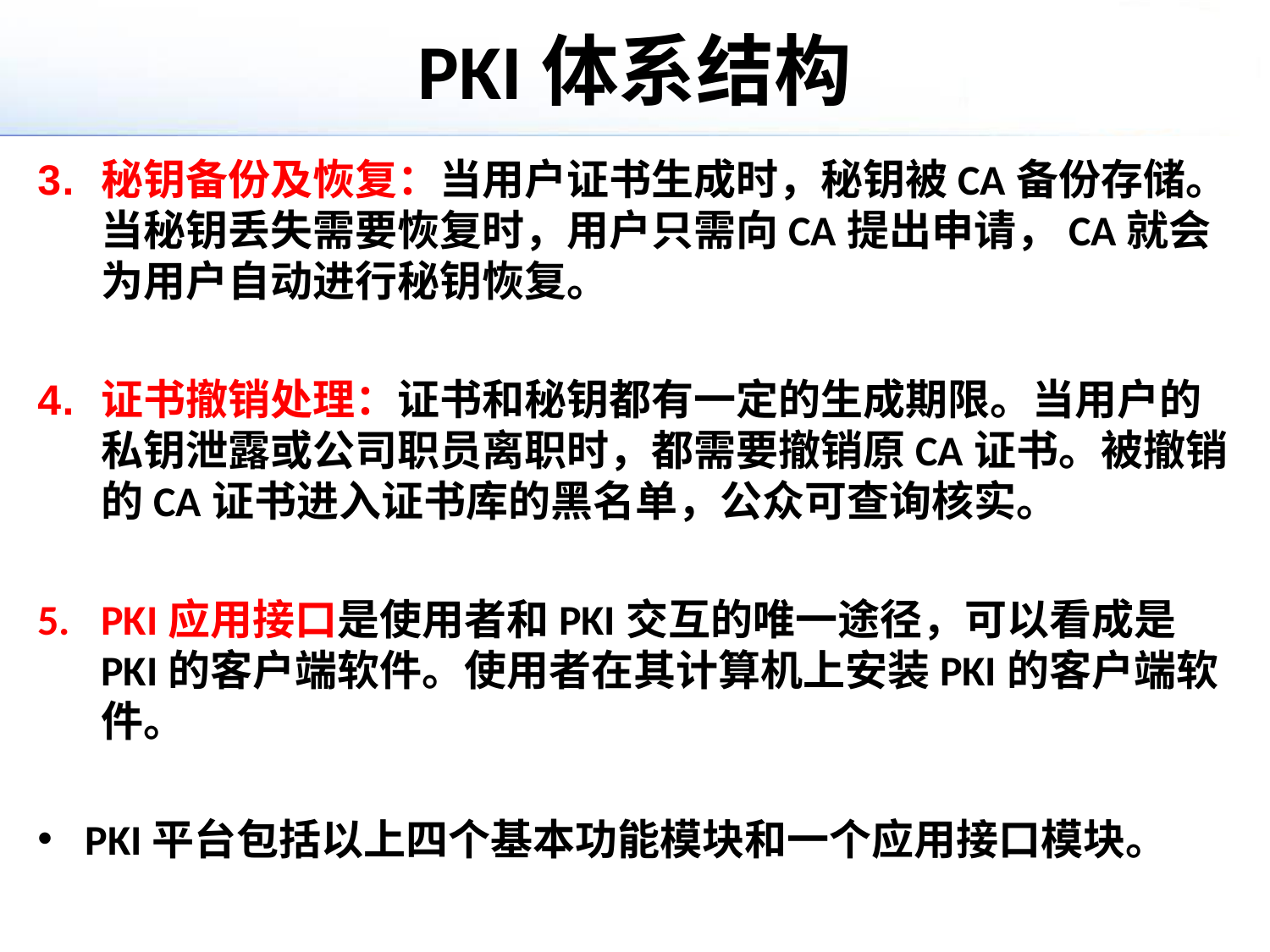

# PKI体系结构
秘钥备份及恢复：当用户证书生成时，秘钥被CA备份存储。当秘钥丢失需要恢复时，用户只需向CA提出申请，CA就会为用户自动进行秘钥恢复。

证书撤销处理：证书和秘钥都有一定的生成期限。当用户的私钥泄露或公司职员离职时，都需要撤销原CA证书。被撤销的CA证书进入证书库的黑名单，公众可查询核实。

PKI应用接口是使用者和PKI交互的唯一途径，可以看成是PKI的客户端软件。使用者在其计算机上安装PKI的客户端软件。

PKI平台包括以上四个基本功能模块和一个应用接口模块。